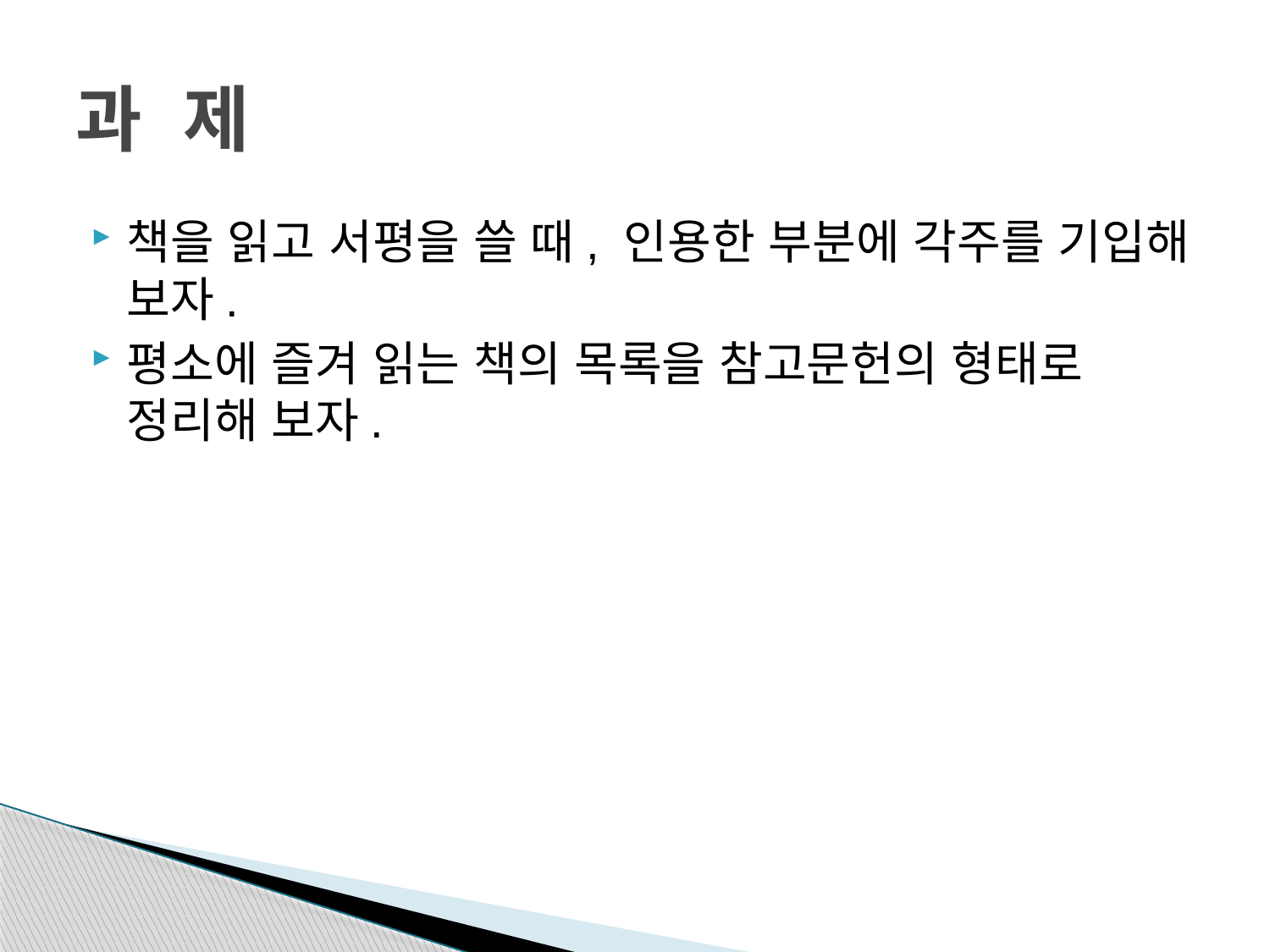

# 과  제
책을 읽고 서평을 쓸 때, 인용한 부분에 각주를 기입해 보자.
평소에 즐겨 읽는 책의 목록을 참고문헌의 형태로 정리해 보자.